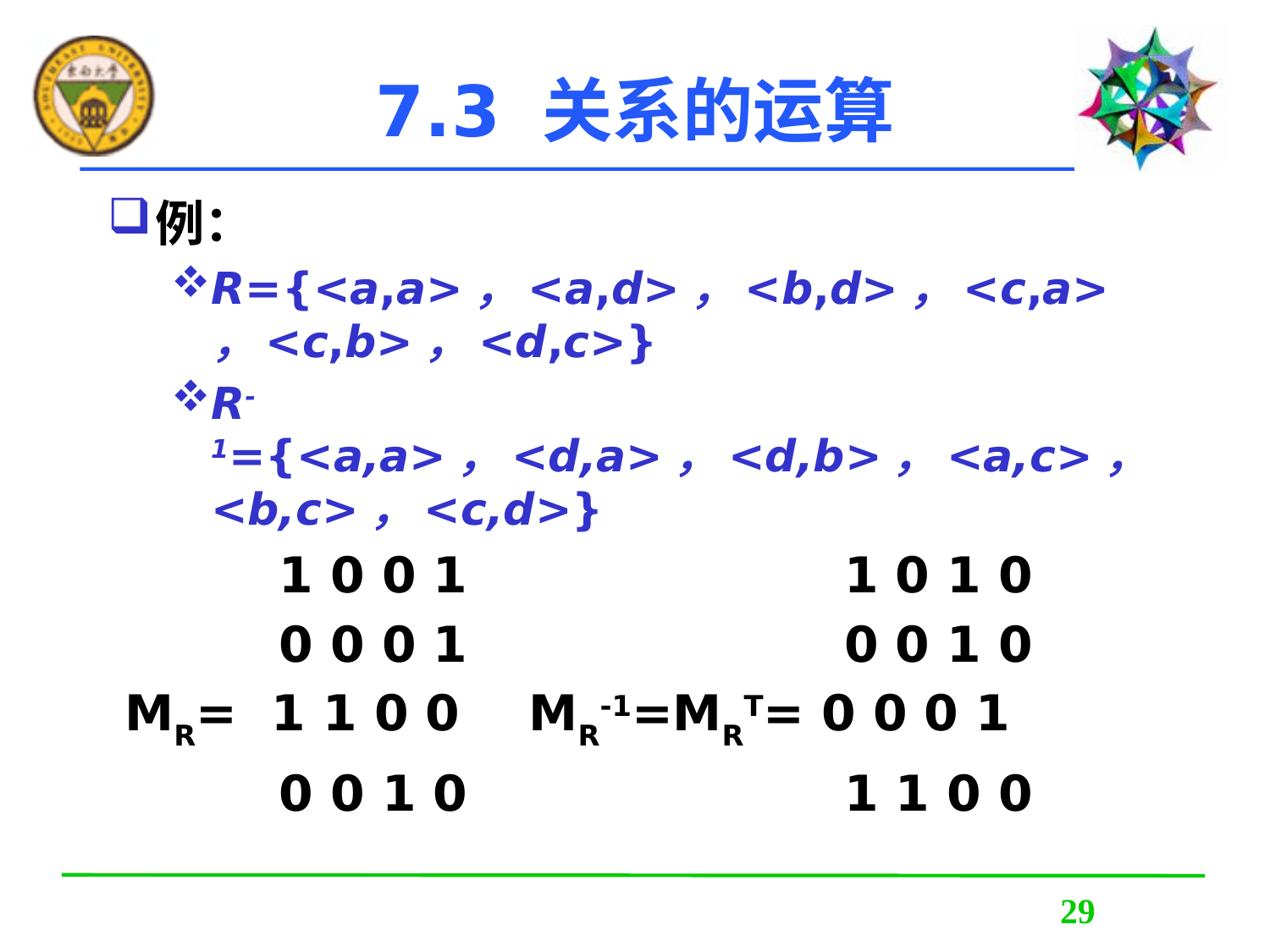

7.3 关系的运算
例：
R={<a,a>，<a,d>，<b,d>，<c,a>，<c,b>，<d,c>}
R-1={<a,a>，<d,a>，<d,b>，<a,c>，<b,c>，<c,d>}
          1 0 0 1                      1 0 1 0
          0 0 0 1                      0 0 1 0
 MR=  1 1 0 0    MR-1=MRT= 0 0 0 1
          0 0 1 0                      1 1 0 0